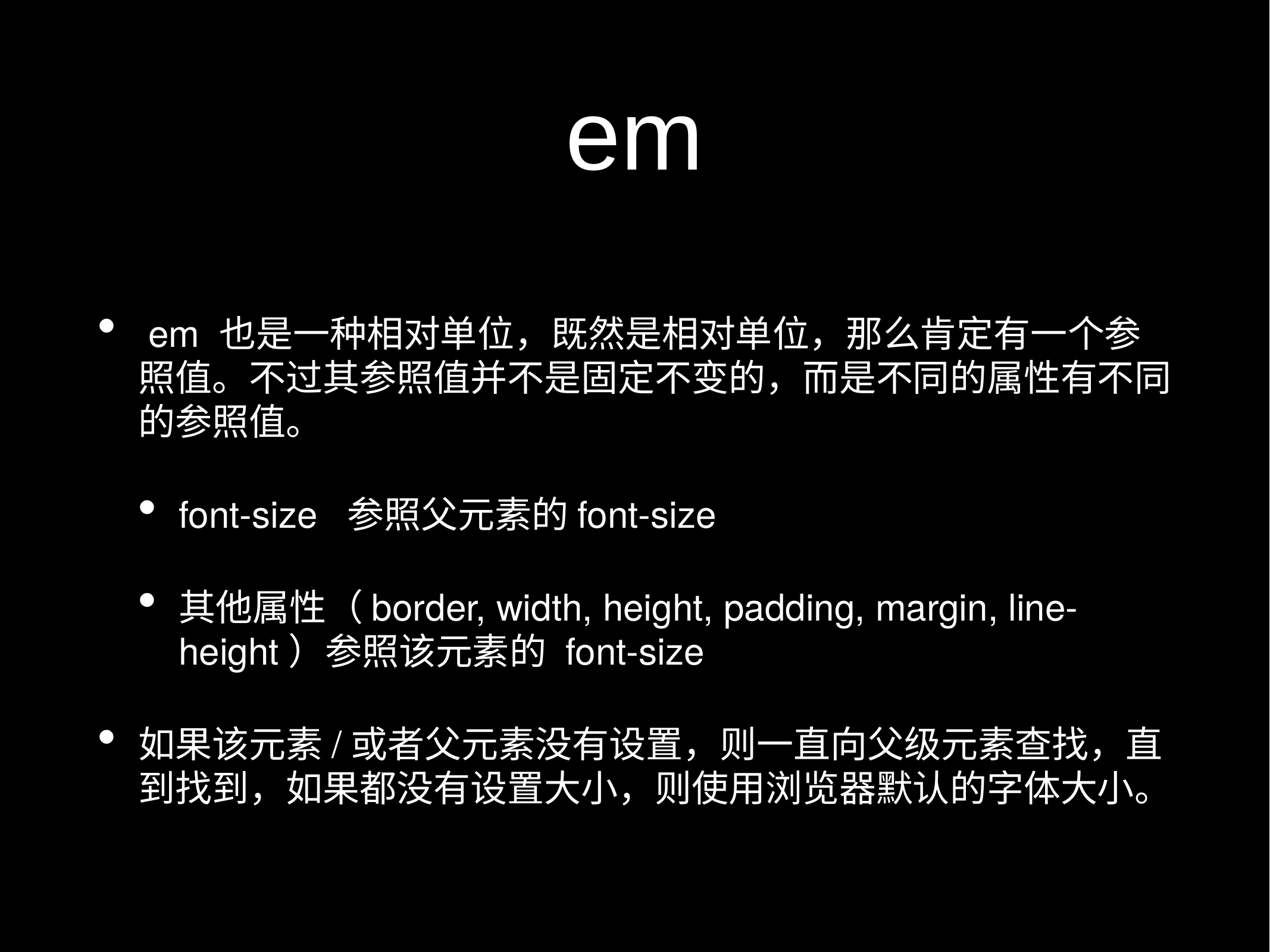

# em
 em 也是一种相对单位，既然是相对单位，那么肯定有一个参照值。不过其参照值并不是固定不变的，而是不同的属性有不同的参照值。
font-size  参照父元素的font-size
其他属性（border, width, height, padding, margin, line-height）参照该元素的 font-size
如果该元素/或者父元素没有设置，则一直向父级元素查找，直到找到，如果都没有设置大小，则使用浏览器默认的字体大小。